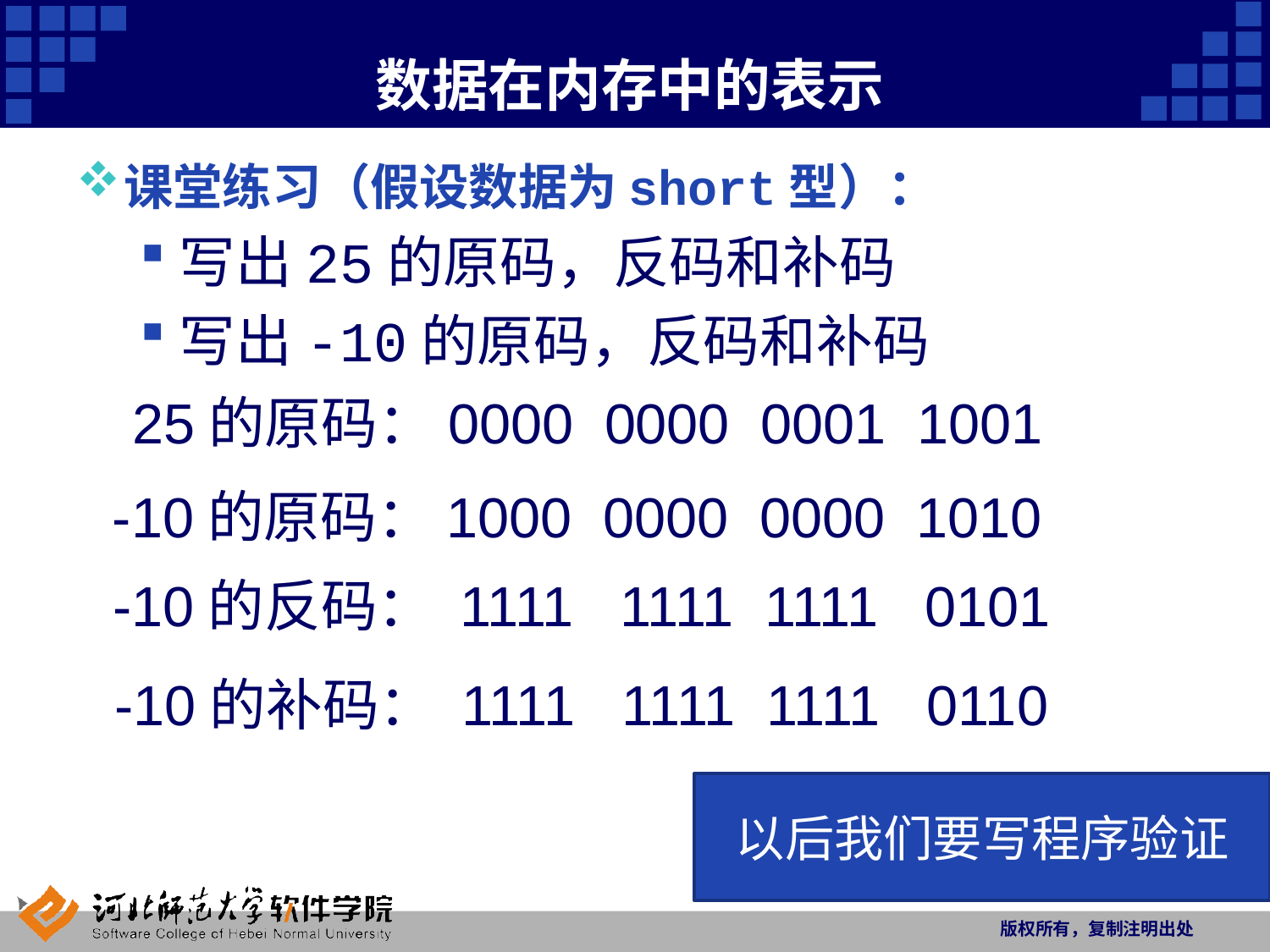

# 数据在内存中的表示
课堂练习（假设数据为short型）：
写出25的原码，反码和补码
写出-10的原码，反码和补码
25的原码：0000  0000  0001  1001
-10的原码：1000  0000  0000  1010
-10的反码： 1111   1111  1111   0101
-10的补码： 1111   1111  1111   0110
以后我们要写程序验证
版权所有，复制注明出处